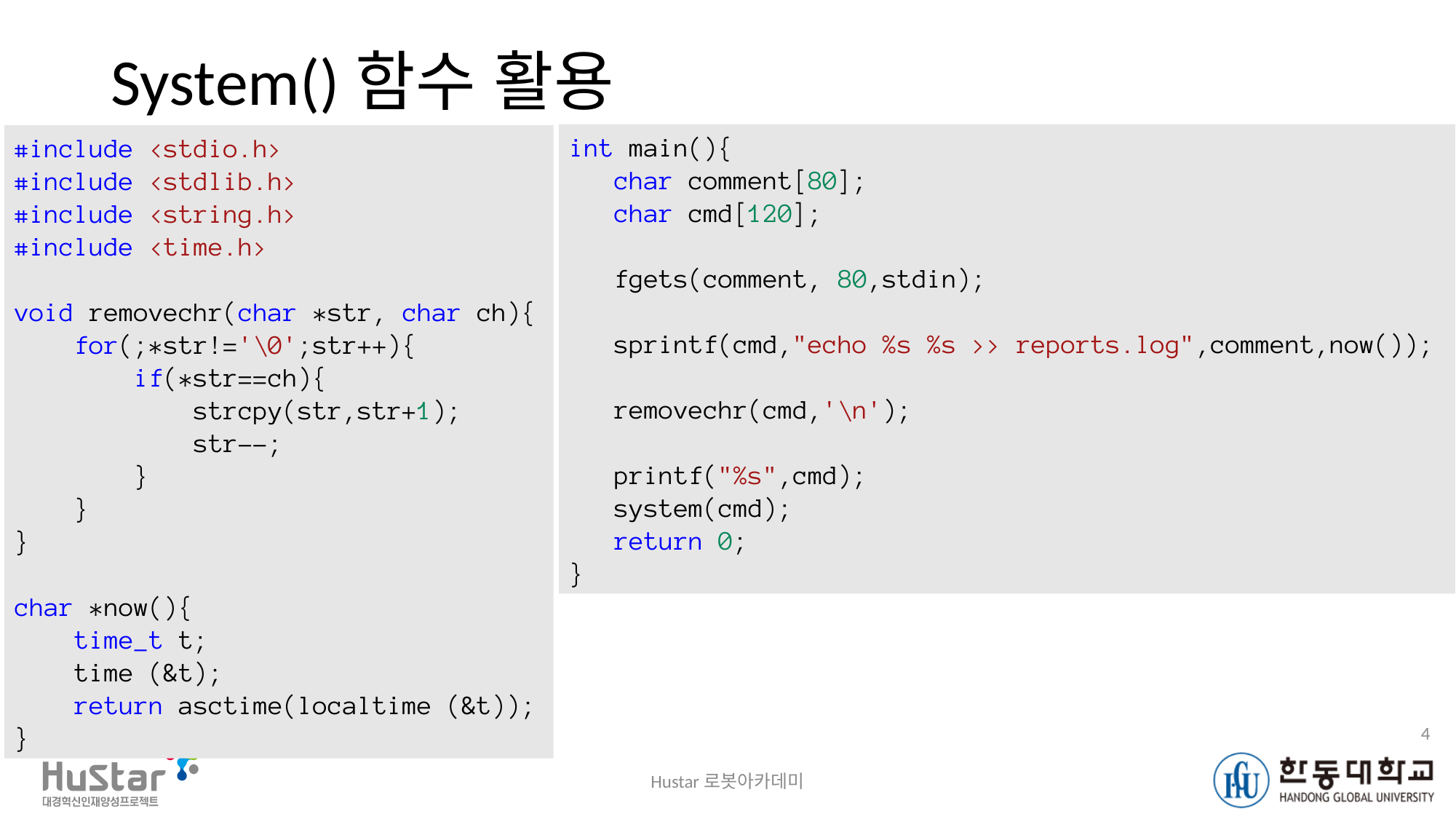

# System()함수 활용
int main(){
   char comment[80];
   char cmd[120];

   fgets(comment, 80,stdin);

   sprintf(cmd,"echo %s %s >> reports.log",comment,now());
   removechr(cmd,'\n');
  
   printf("%s",cmd);
   system(cmd);
   return 0;
}
#include <stdio.h>
#include <stdlib.h>
#include <string.h>
#include <time.h>
void removechr(char *str, char ch){
    for(;*str!='\0';str++){
        if(*str==ch){
            strcpy(str,str+1);
            str--;
        }
    }
}
char *now(){
    time_t t;
    time (&t);
    return asctime(localtime (&t));
}

4
Hustar로봇아카데미